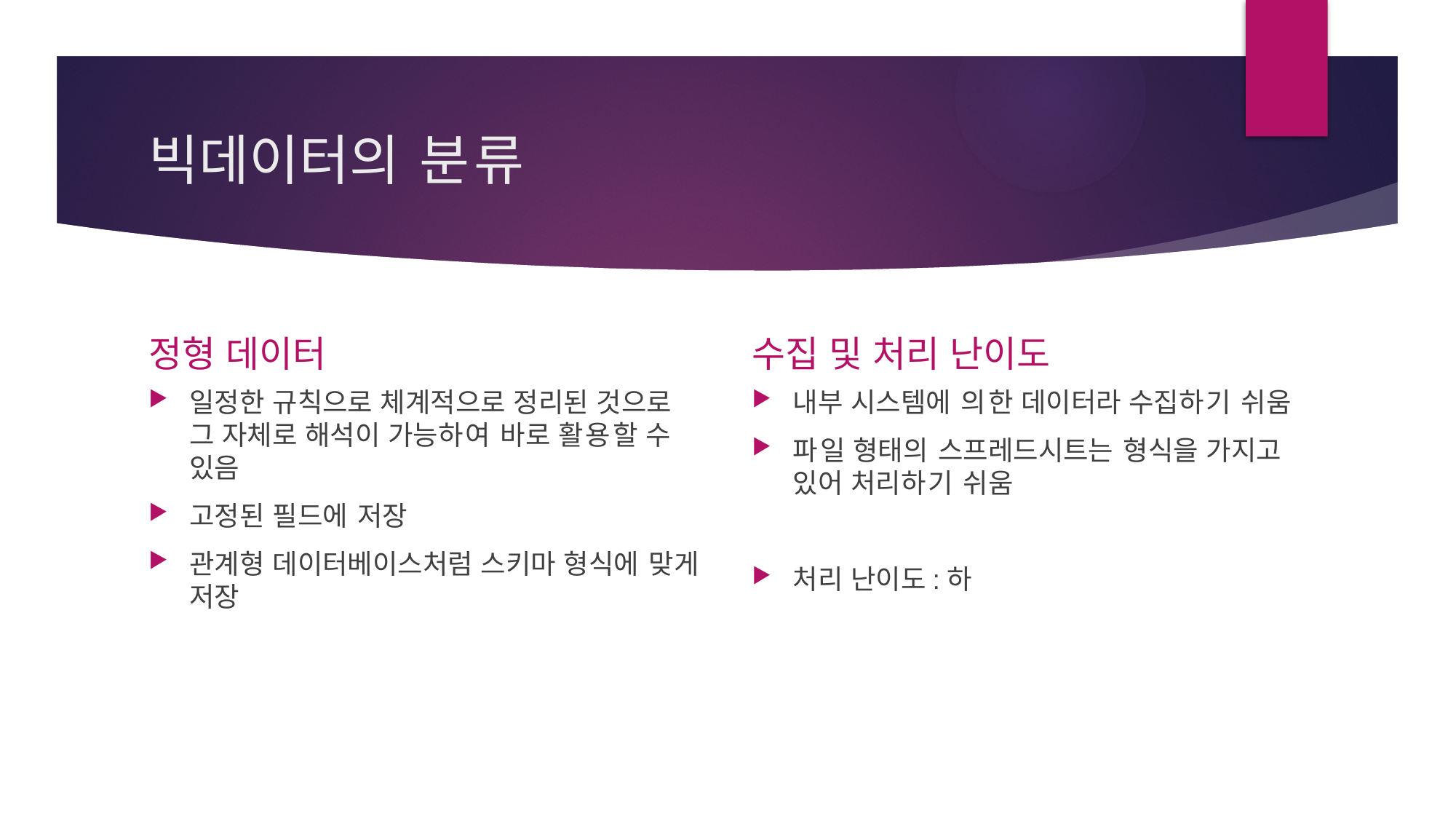

# 빅데이터의 분류
정형 데이터
수집 및 처리 난이도
일정한 규칙으로 체계적으로 정리된 것으로 그 자체로 해석이 가능하여 바로 활용할 수 있음
고정된 필드에 저장
관계형 데이터베이스처럼 스키마 형식에 맞게 저장
내부 시스템에 의한 데이터라 수집하기 쉬움
파일 형태의 스프레드시트는 형식을 가지고 있어 처리하기 쉬움

처리 난이도:하